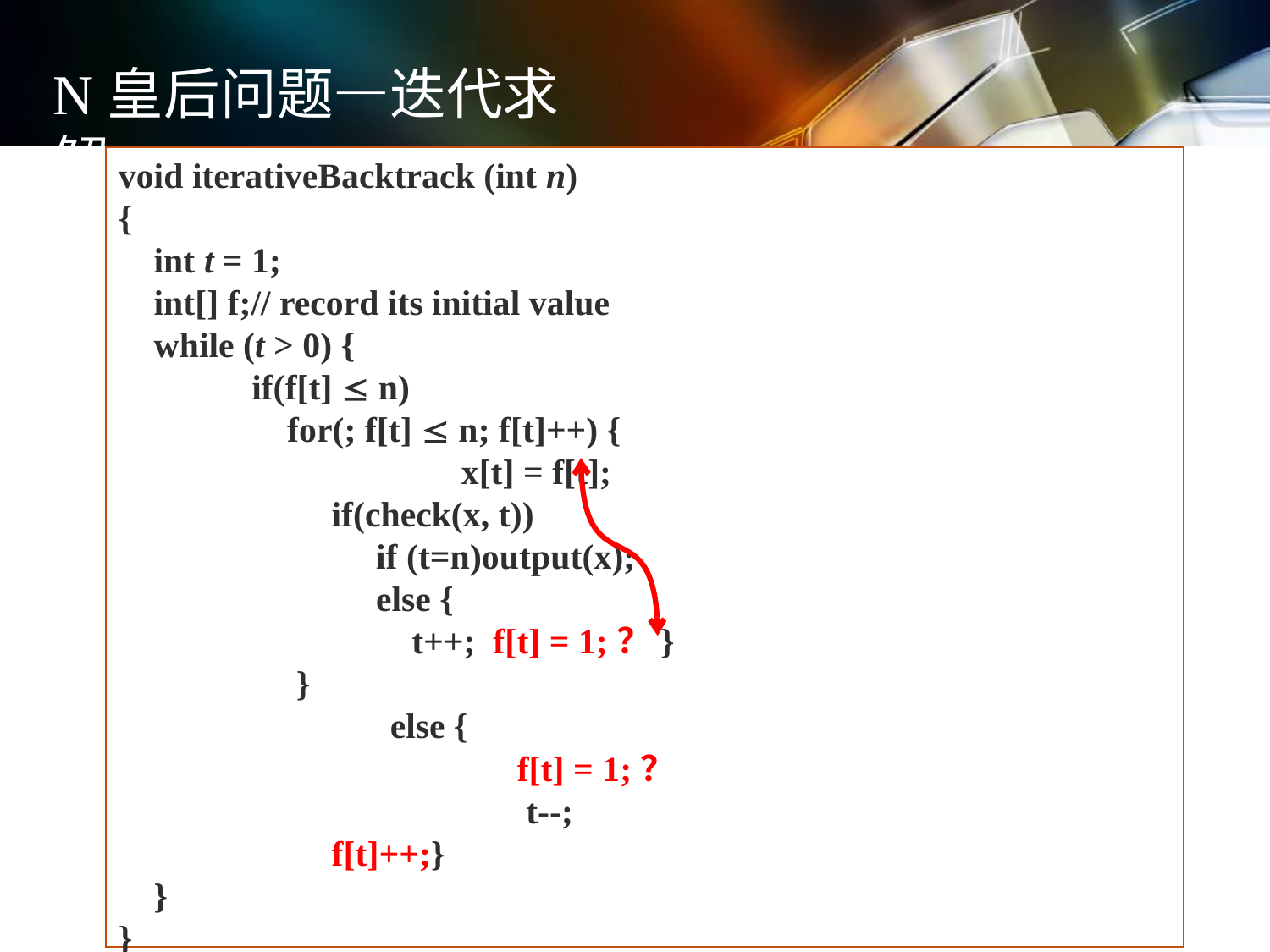

N皇后问题—迭代求解
void iterativeBacktrack (int n)
{
    int t = 1;
    int[] f;// record its initial value
    while (t > 0) {
               if(f[t] ≤ n)
                   for(; f[t] ≤ n; f[t]++) {
		          x[t] = f[t];
                        if(check(x, t))
                             if (t=n)output(x);
                             else {
                                 t++;  f[t] = 1;？}
                    }
		  else {
			  f[t] = 1;？
			   t--;
                        f[t]++;}
    }
}